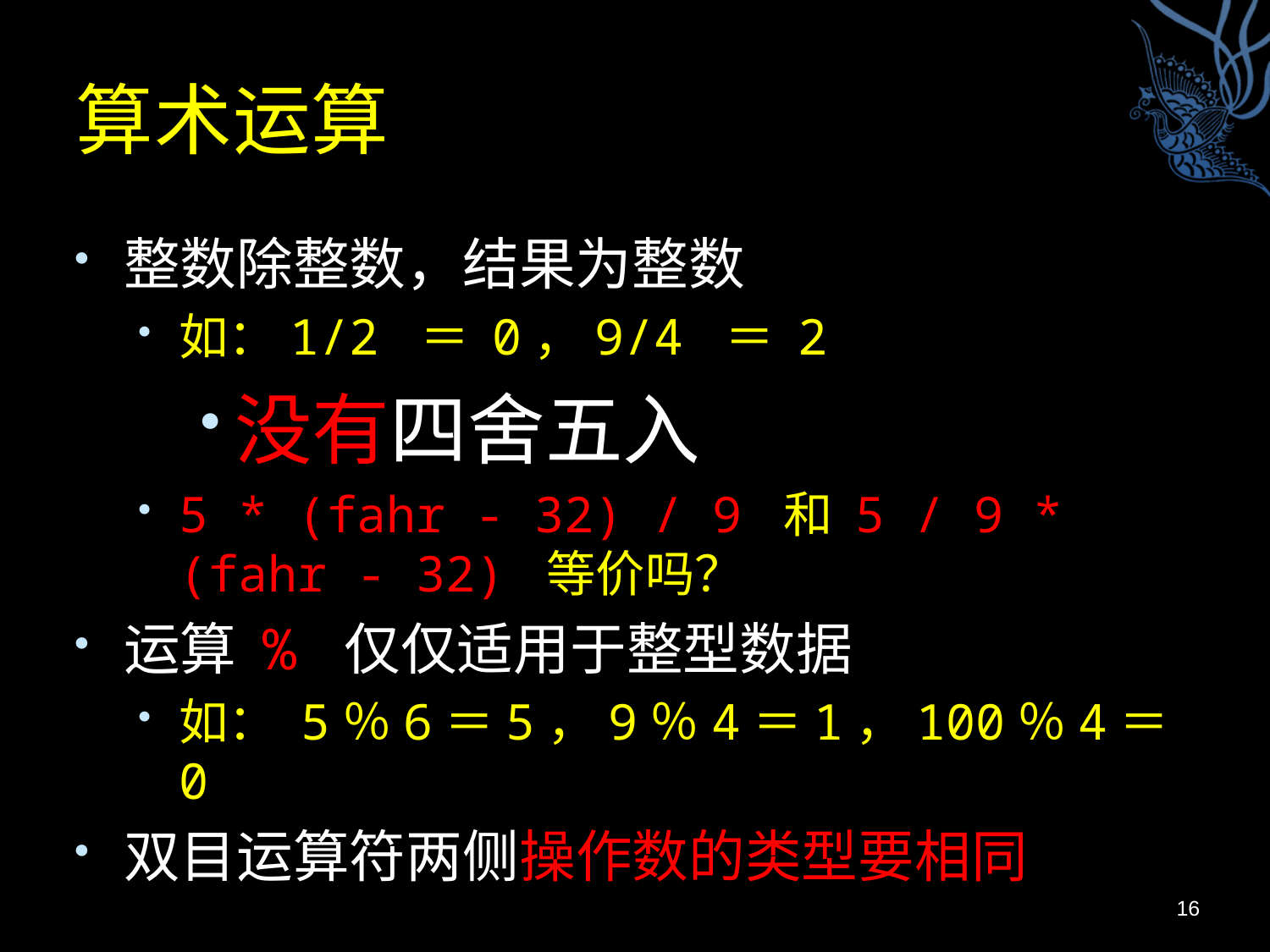

# 算术运算
整数除整数，结果为整数
如：1/2 ＝ 0，9/4 ＝ 2
没有四舍五入
5 * (fahr - 32) / 9 和 5 / 9 * (fahr - 32) 等价吗？
运算 % 仅仅适用于整型数据
如： 5％6＝5，9％4＝1，100％4＝0
双目运算符两侧操作数的类型要相同
16